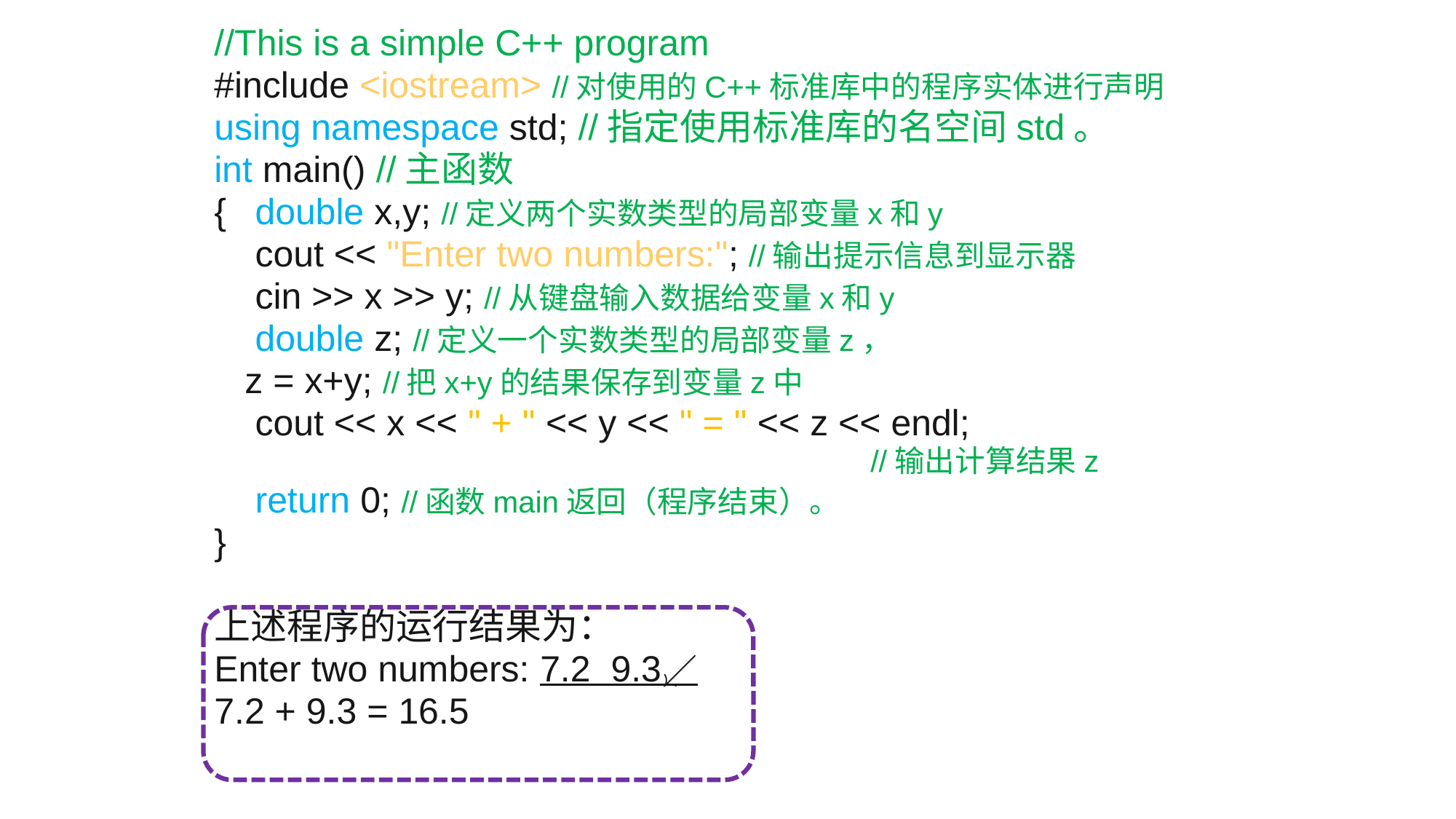

//This is a simple C++ program
#include <iostream> //对使用的C++标准库中的程序实体进行声明
using namespace std; //指定使用标准库的名空间std。
int main() //主函数
{	double x,y; //定义两个实数类型的局部变量x和y
	cout << "Enter two numbers:"; //输出提示信息到显示器
	cin >> x >> y; //从键盘输入数据给变量x和y
	double z; //定义一个实数类型的局部变量z，
   z = x+y; //把x+y的结果保存到变量z中
	cout << x << " + " << y << " = " << z << endl;
						         //输出计算结果z
	return 0; //函数main返回（程序结束）。
}

上述程序的运行结果为：
Enter two numbers: 7.2  9.3↙
7.2 + 9.3 = 16.5

57